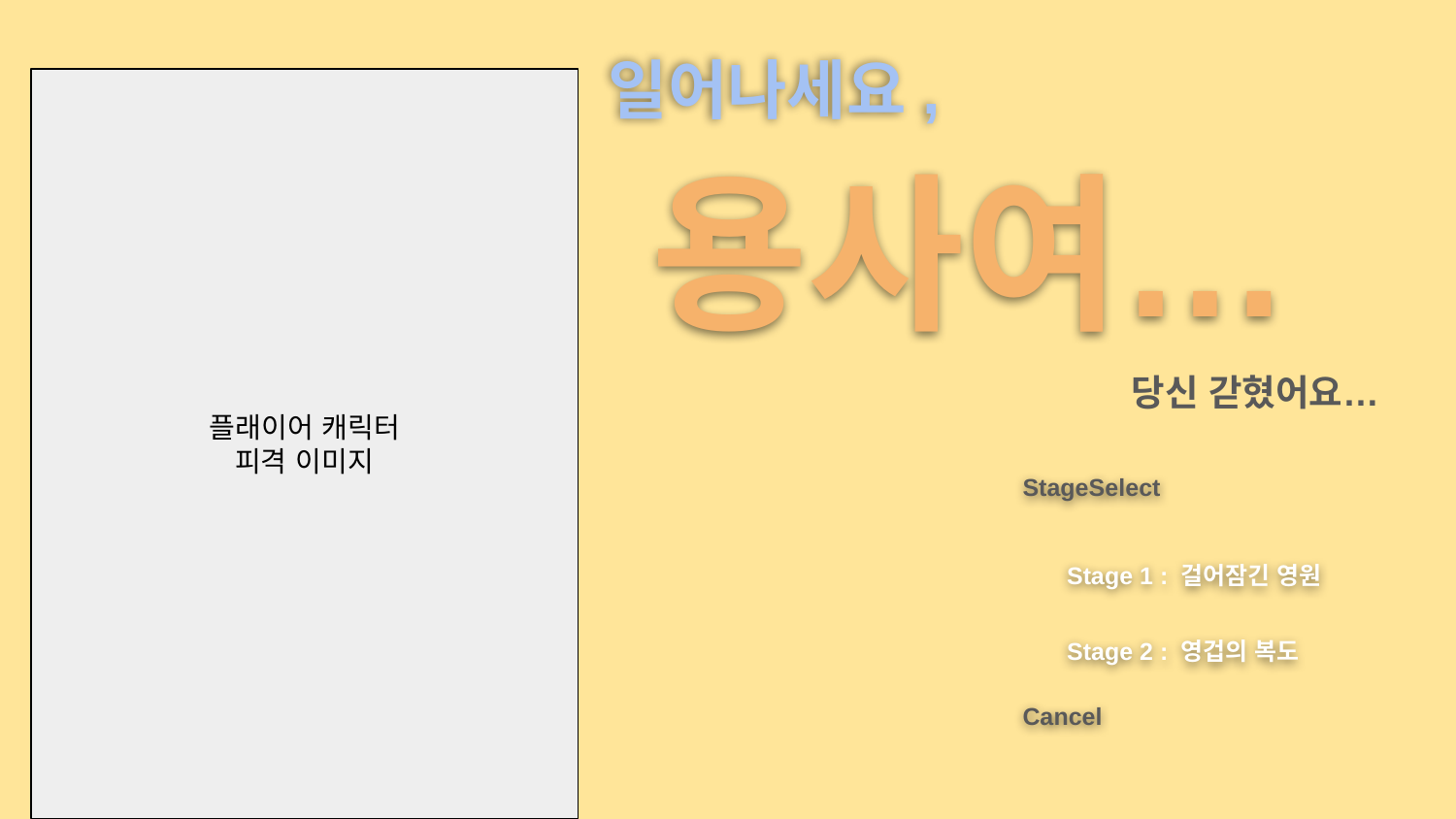

일어나세요,
플래이어 캐릭터
피격 이미지
용사여…
당신 갇혔어요…
StageSelect
Stage 1 : 걸어잠긴 영원
Stage 2 : 영겁의 복도
Cancel